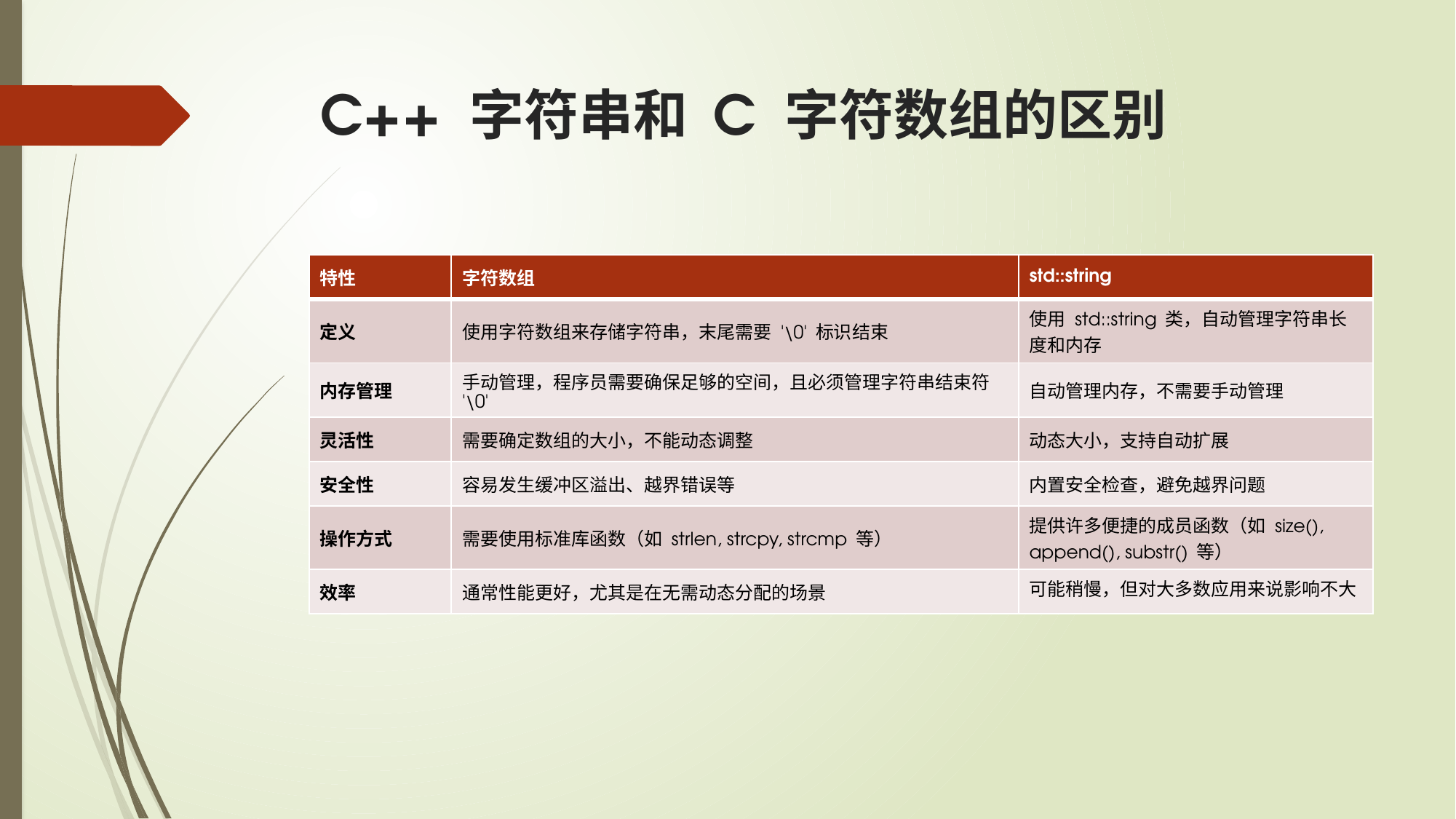

# C++ 字符串和 C 字符数组的区别
| 特性 | 字符数组 | std::string |
| --- | --- | --- |
| 定义 | 使用字符数组来存储字符串，末尾需要 '\0' 标识结束 | 使用 std::string 类，自动管理字符串长度和内存 |
| 内存管理 | 手动管理，程序员需要确保足够的空间，且必须管理字符串结束符 '\0' | 自动管理内存，不需要手动管理 |
| 灵活性 | 需要确定数组的大小，不能动态调整 | 动态大小，支持自动扩展 |
| 安全性 | 容易发生缓冲区溢出、越界错误等 | 内置安全检查，避免越界问题 |
| 操作方式 | 需要使用标准库函数（如 strlen, strcpy, strcmp 等） | 提供许多便捷的成员函数（如 size(), append(), substr() 等） |
| 效率 | 通常性能更好，尤其是在无需动态分配的场景 | 可能稍慢，但对大多数应用来说影响不大 |